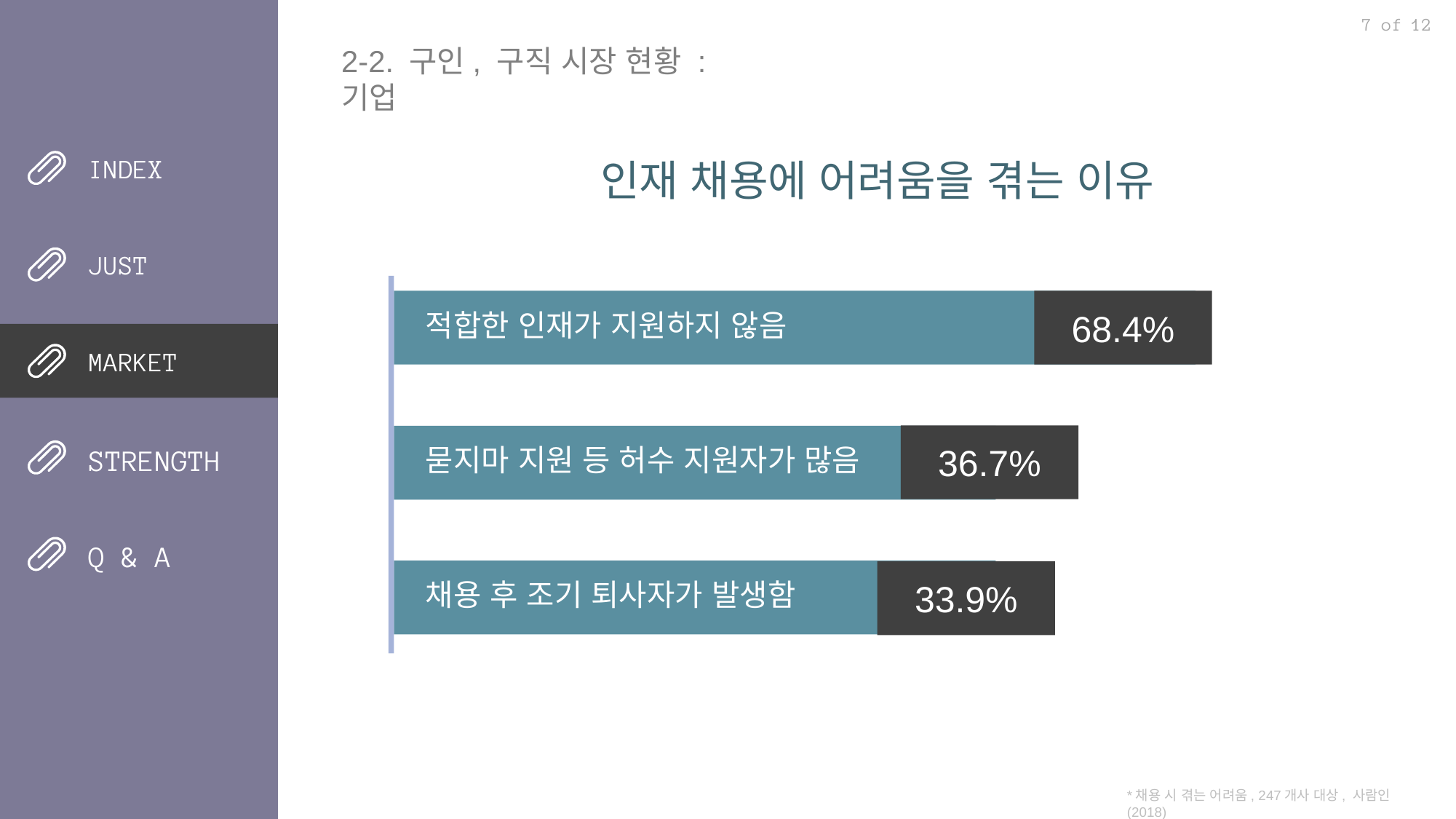

7 of 12
2-2. 구인, 구직 시장 현황 : 기업

인재 채용에 어려움을 겪는 이유
INDEX

JUST

68.4%
적합한 인재가 지원하지 않음

MARKET

36.7%

STRENGTH
묻지마 지원 등 허수 지원자가 많음

Q & A

33.9%
채용 후 조기 퇴사자가 발생함
*채용 시 겪는 어려움, 247개사 대상, 사람인(2018)